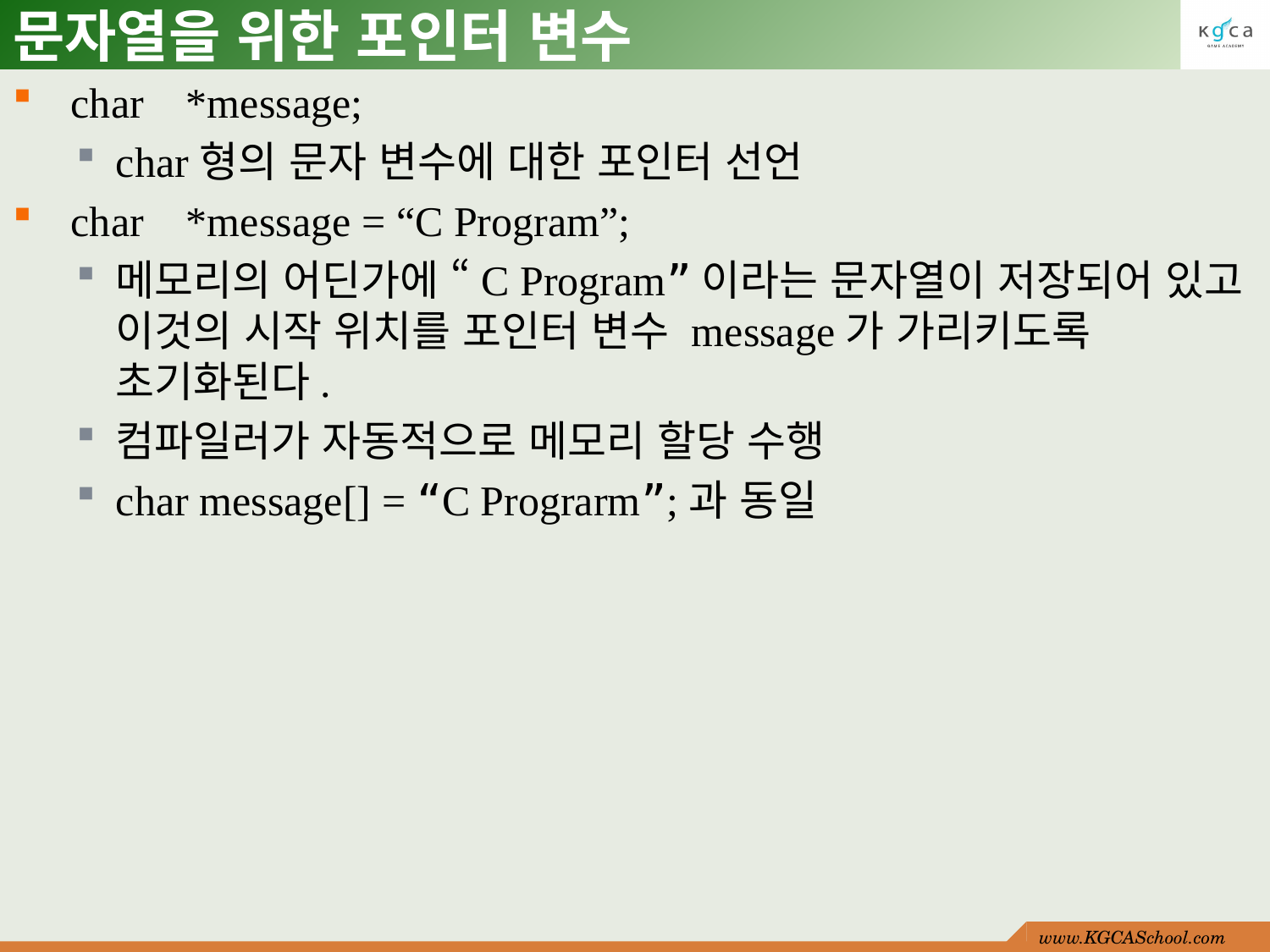

# 문자열을 위한 포인터 변수
 char    *message;
char형의 문자 변수에 대한 포인터 선언
 char    *message = “C Program”;
메모리의 어딘가에 “C Program”이라는 문자열이 저장되어 있고 이것의 시작 위치를 포인터 변수 message가 가리키도록 초기화된다.
컴파일러가 자동적으로 메모리 할당 수행
char message[] = “C Prograrm”;과 동일